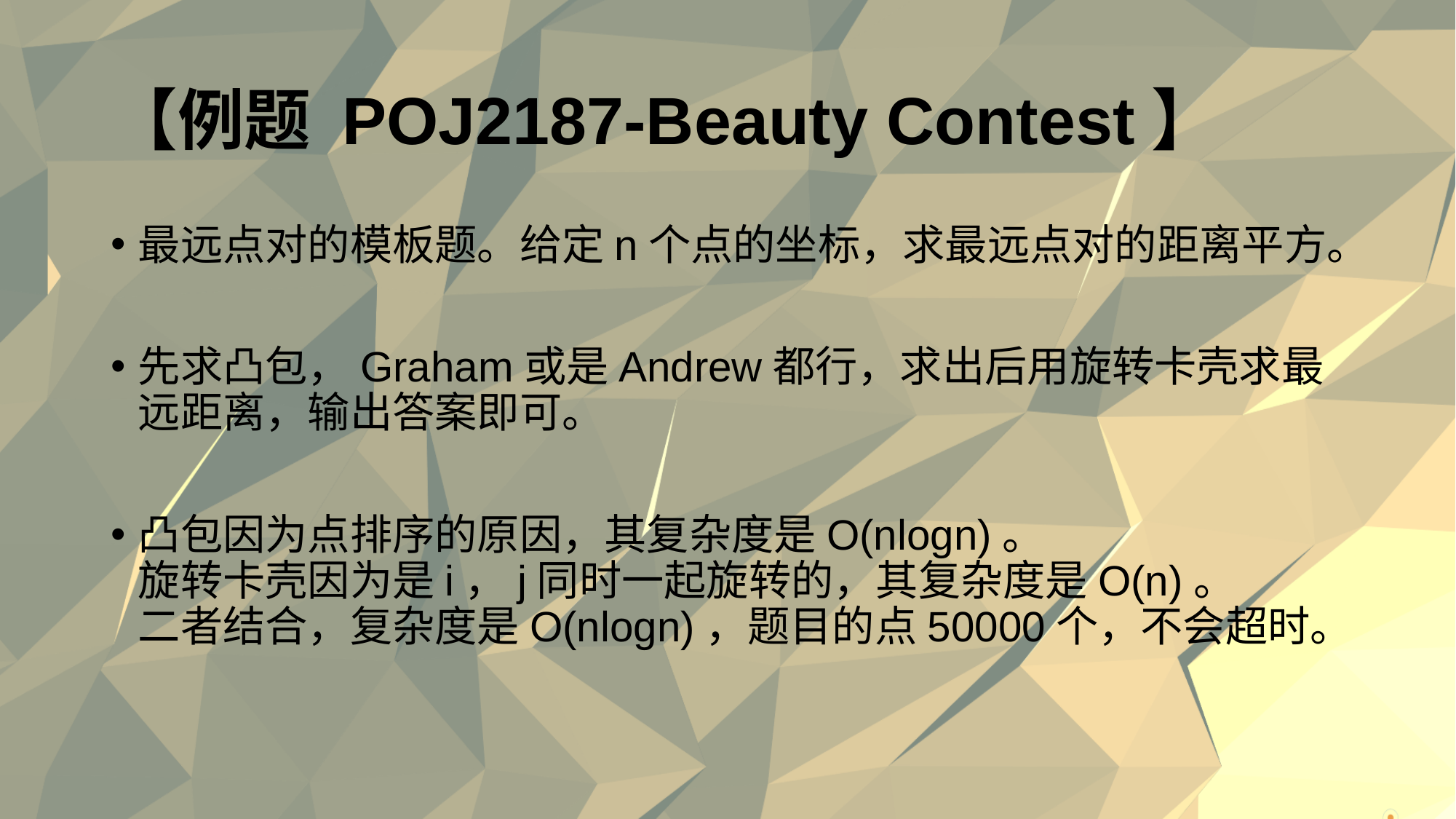

# 【例题 POJ2187-Beauty Contest】
最远点对的模板题。给定n个点的坐标，求最远点对的距离平方。

先求凸包，Graham或是Andrew都行，求出后用旋转卡壳求最远距离，输出答案即可。

凸包因为点排序的原因，其复杂度是O(nlogn)。
旋转卡壳因为是i，j同时一起旋转的，其复杂度是O(n)。
二者结合，复杂度是O(nlogn)，题目的点50000个，不会超时。